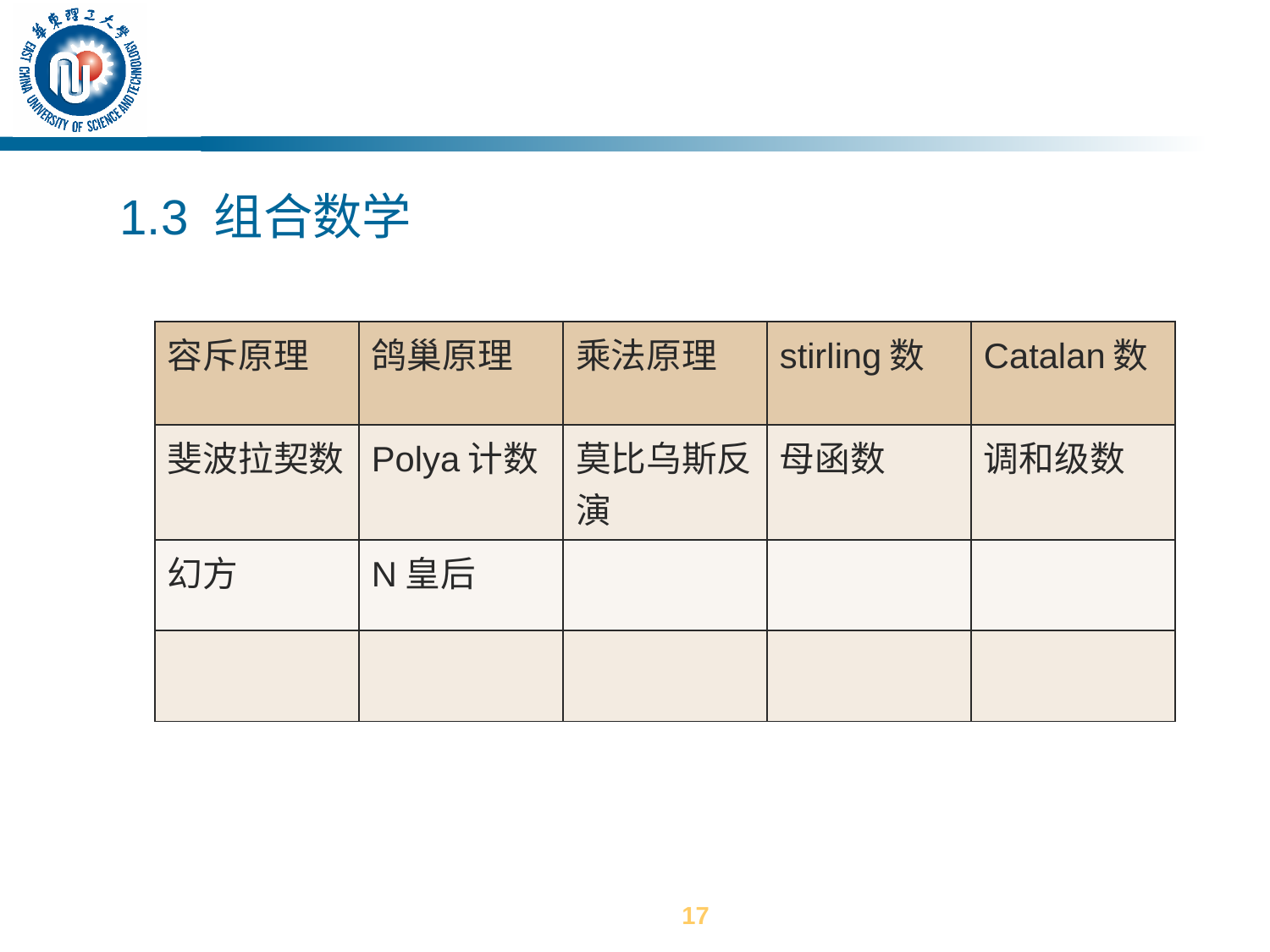

1.3 组合数学
| 容斥原理 | 鸽巢原理 | 乘法原理 | stirling数 | Catalan数 |
| --- | --- | --- | --- | --- |
| 斐波拉契数 | Polya计数 | 莫比乌斯反演 | 母函数 | 调和级数 |
| 幻方 | N皇后 |  |  |  |
|  |  |  |  |  |